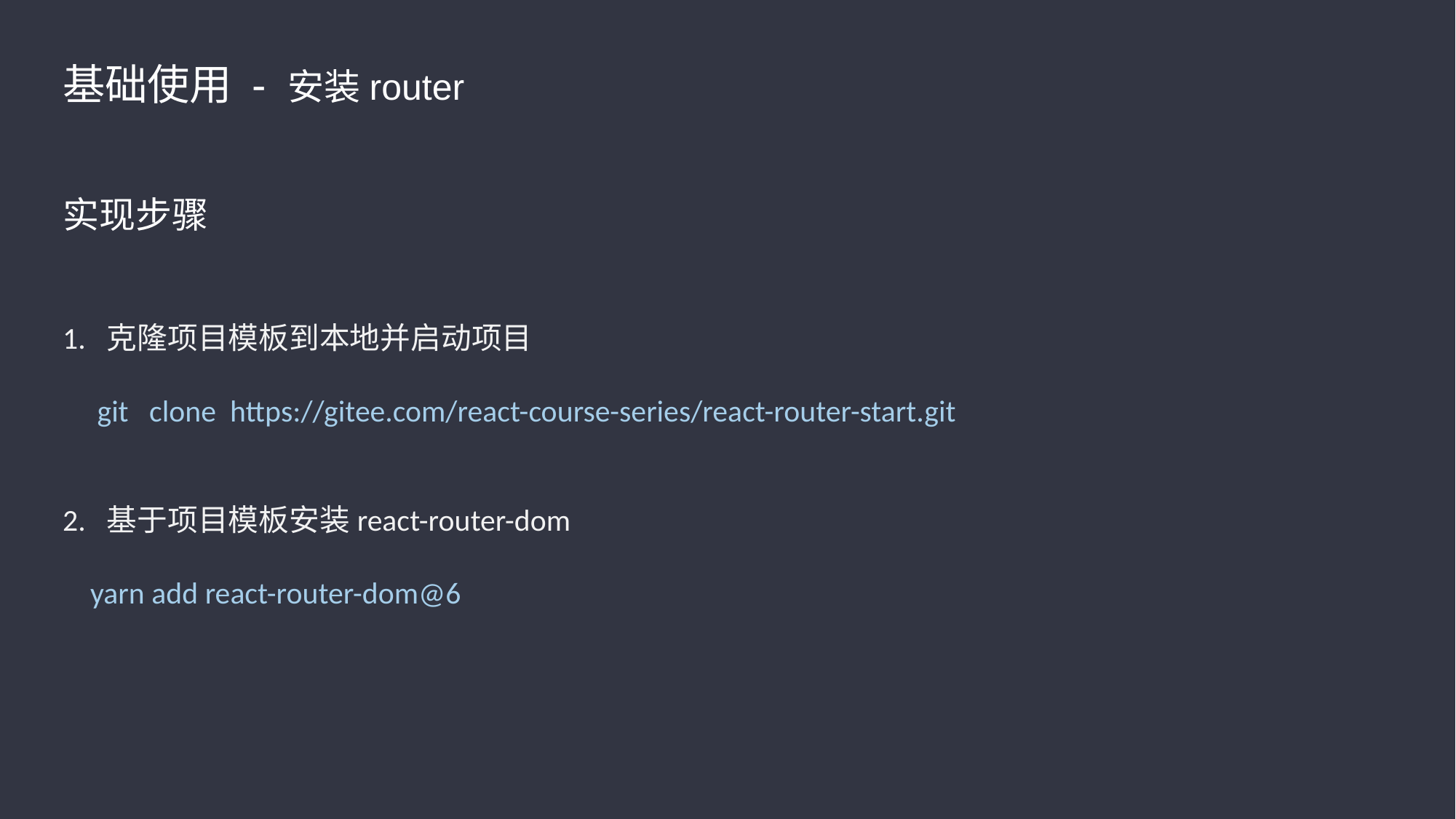

基础使用 - 安装router
实现步骤
1.  克隆项目模板到本地并启动项目

     git   clone  https://gitee.com/react-course-series/react-router-start.git

2.  基于项目模板安装react-router-dom

    yarn add react-router-dom@6